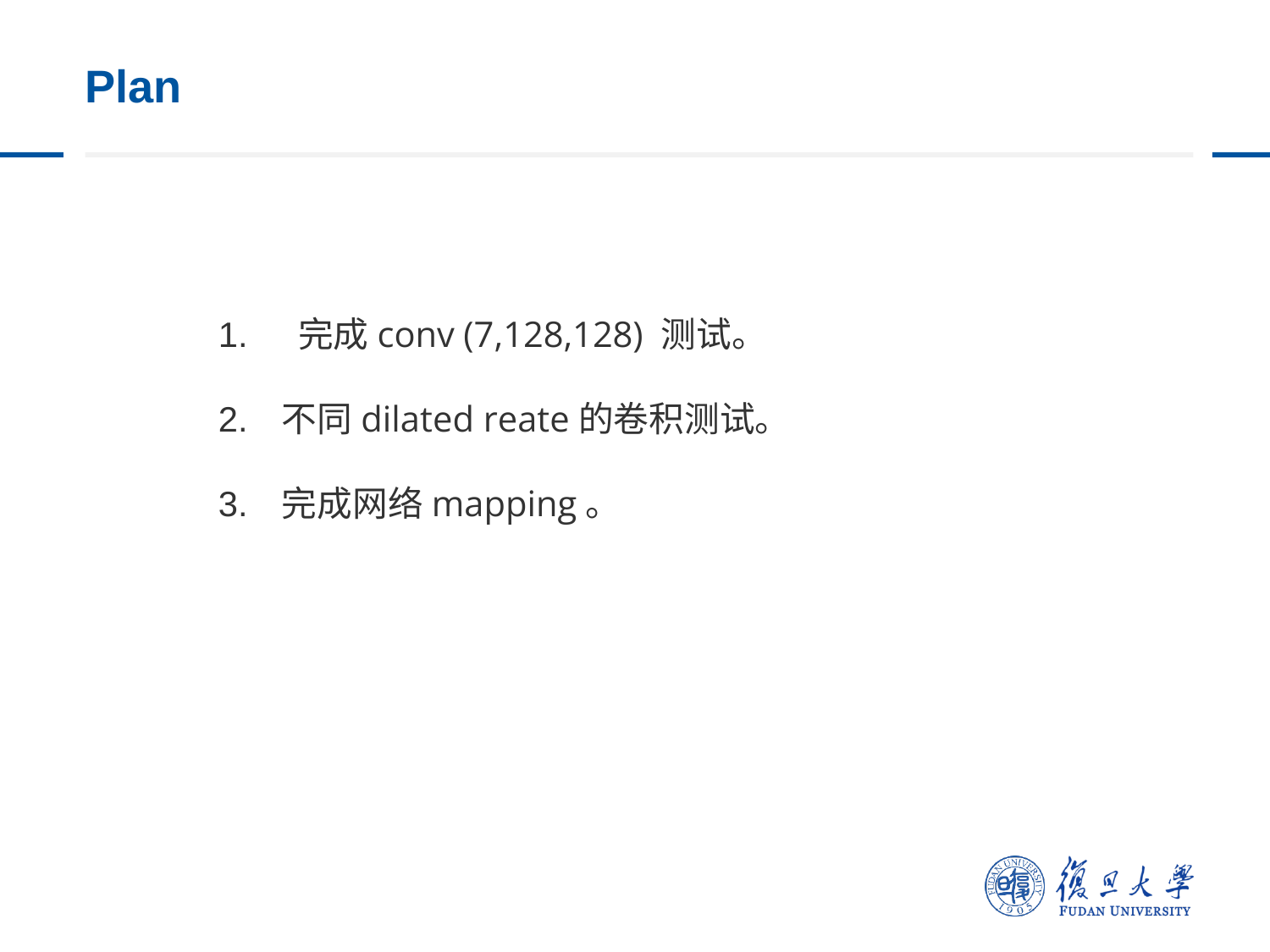

# Plan
 完成conv (7,128,128) 测试。

不同dilated reate的卷积测试。

完成网络mapping。